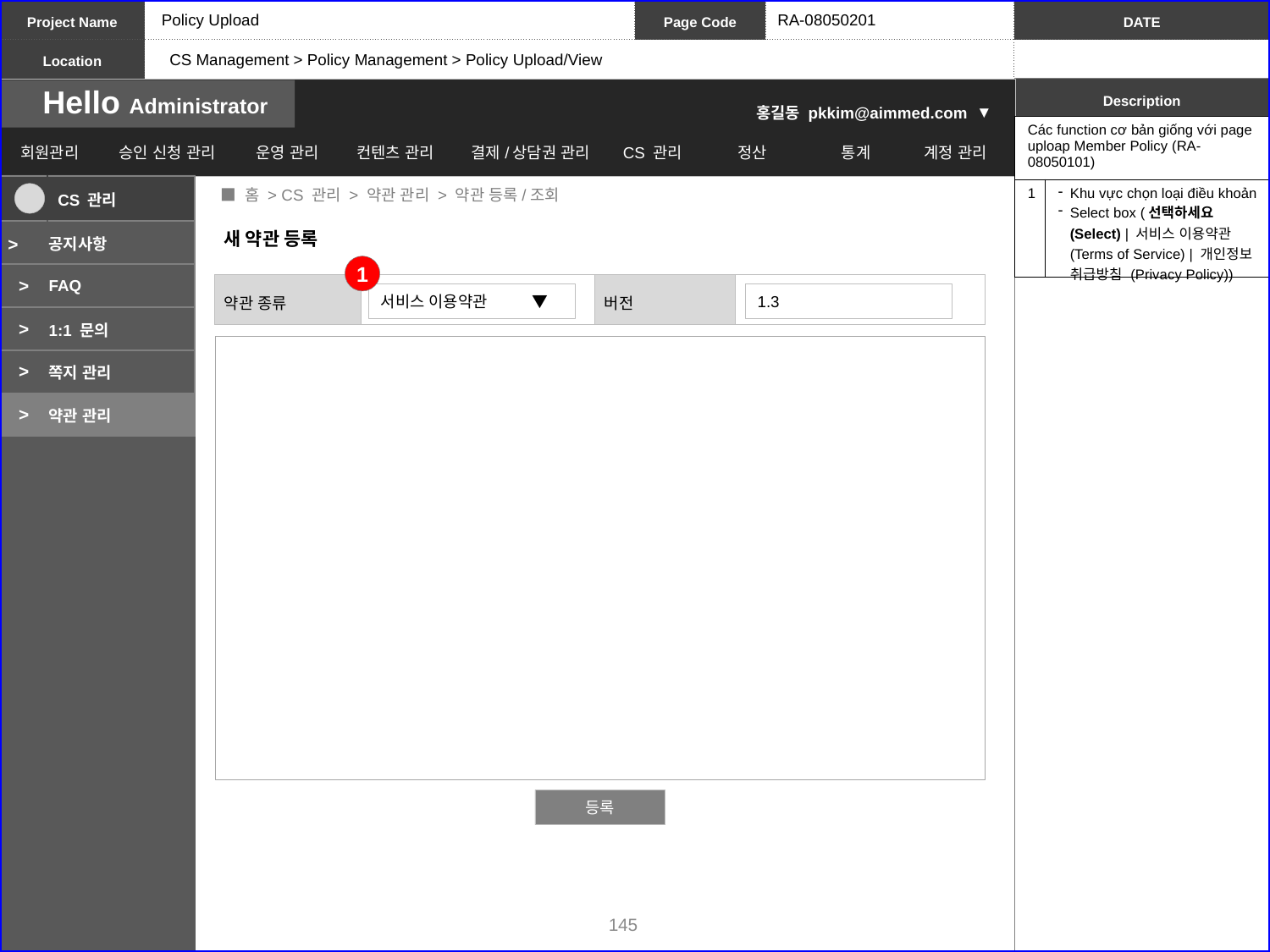

Policy Upload
RA-08050201
CS Management > Policy Management > Policy Upload/View
| Các function cơ bản giống với page uploap Member Policy (RA-08050101) |  |
| --- | --- |
| 1 | Khu vực chọn loại điều khoản Select box (선택하세요 (Select) | 서비스 이용약관 (Terms of Service) | 개인정보 취급방침 (Privacy Policy)) |
   ■ 홈 > CS 관리 > 약관 관리 > 약관 등록/조회

|  | CS 관리 |
| --- | --- |
| > | 공지사항 |
| > | FAQ |
| > | 1:1 문의 |
| > | 쪽지 관리 |
| > | 약관 관리 |

새 약관 등록
1
| 약관 종류 |  | 버전 |  |
| --- | --- | --- | --- |
서비스 이용약관          ▼
1.3

등록
145